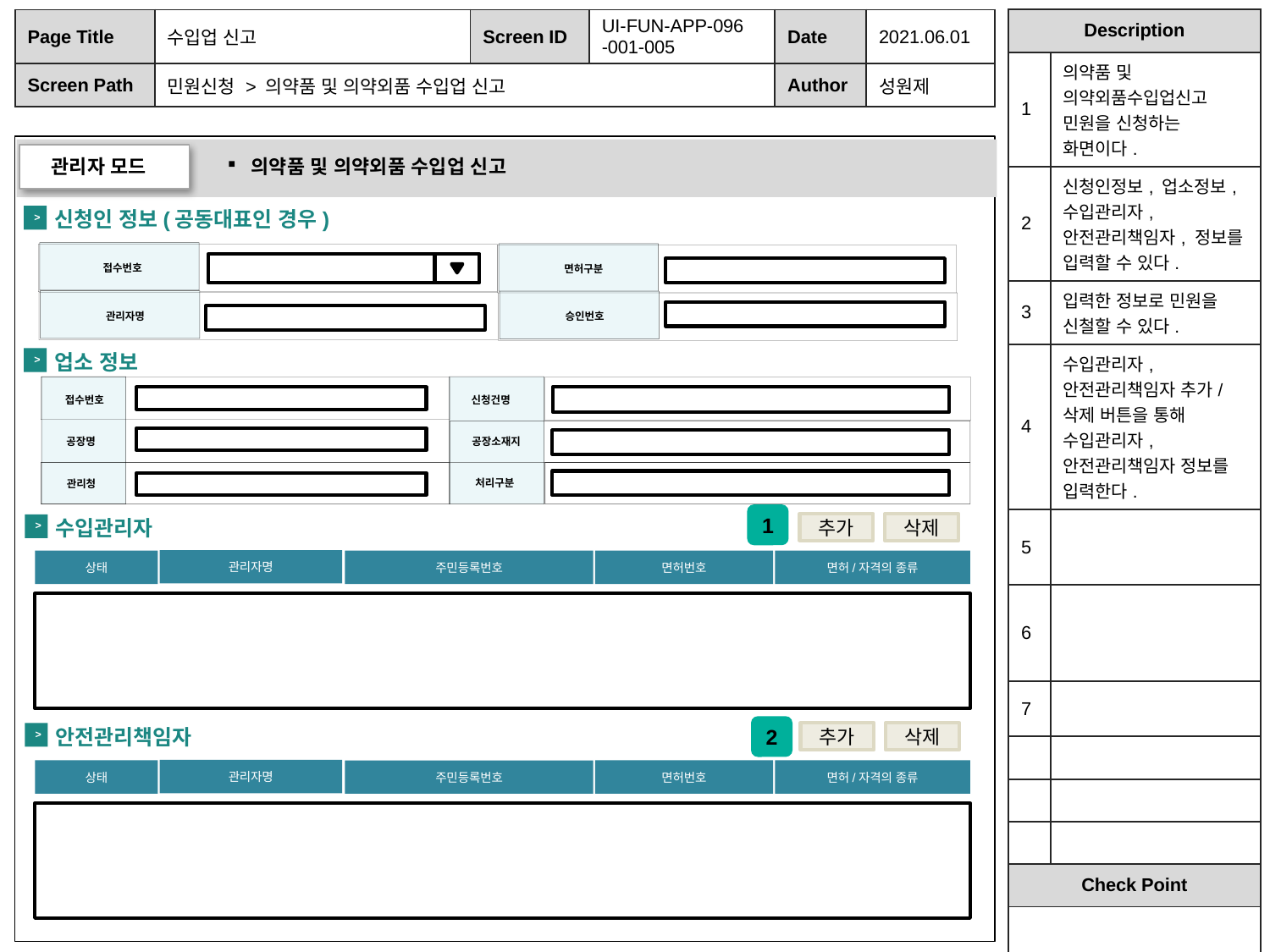

| Description |  |
| --- | --- |
| 1 | 의약품 및 의약외품수입업신고 민원을 신청하는 화면이다. |
| 2 | 신청인정보, 업소정보, 수입관리자, 안전관리책임자, 정보를 입력할 수 있다. |
| 3 | 입력한 정보로 민원을 신철할 수 있다. |
| 4 | 수입관리자, 안전관리책임자 추가/삭제 버튼을 통해 수입관리자, 안전관리책임자 정보를 입력한다. |
| 5 |  |
| 6 |  |
| 7 |  |
|  |  |
|  |  |
|  |  |
| Check Point |  |
|  |  |
| Page Title | 수입업 신고 | Screen ID | UI-FUN-APP-096 -001-005 | Date | 2021.06.01 |
| --- | --- | --- | --- | --- | --- |
| Screen Path | 민원신청 > 의약품 및 의약외품 수입업 신고 |  |  | Author | 성원제 |

관리자 모드
의약품 및 의약외품 수입업 신고
신청인 정보(공동대표인 경우)
>

접수번호

면허구분

관리자명

승인번호

업소 정보
>

접수번호

신청건명

공장소재지
공장명

처리구분

관리청

1
수입관리자
>
추가
삭제
관리자명
상태
면허번호
면허/자격의 종류
주민등록번호

2
안전관리책임자
>
추가
삭제
관리자명
상태
면허번호
면허/자격의 종류
주민등록번호